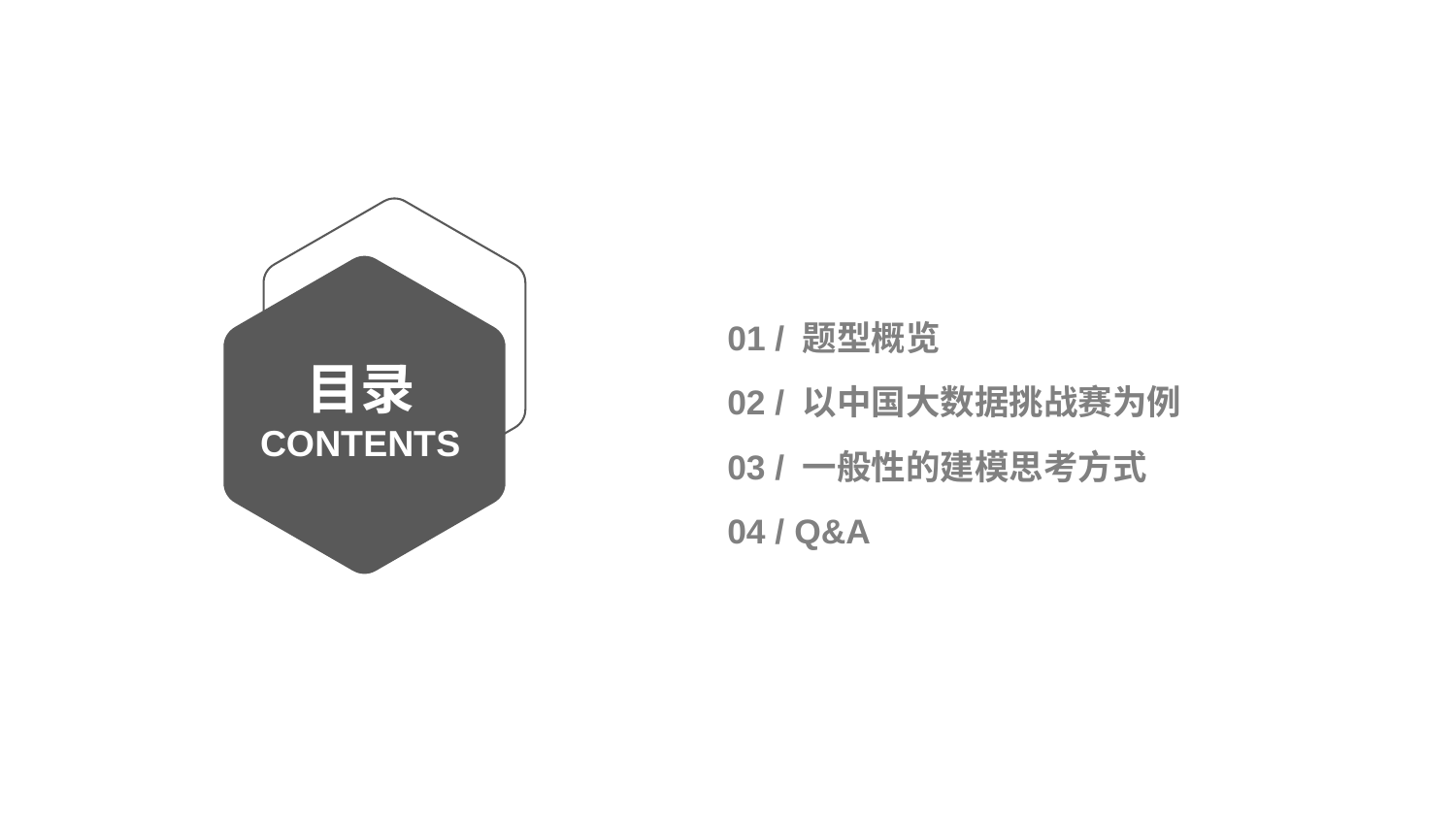

01 / 题型概览
目录
CONTENTS
02 / 以中国大数据挑战赛为例
03 / 一般性的建模思考方式
04 / Q&A